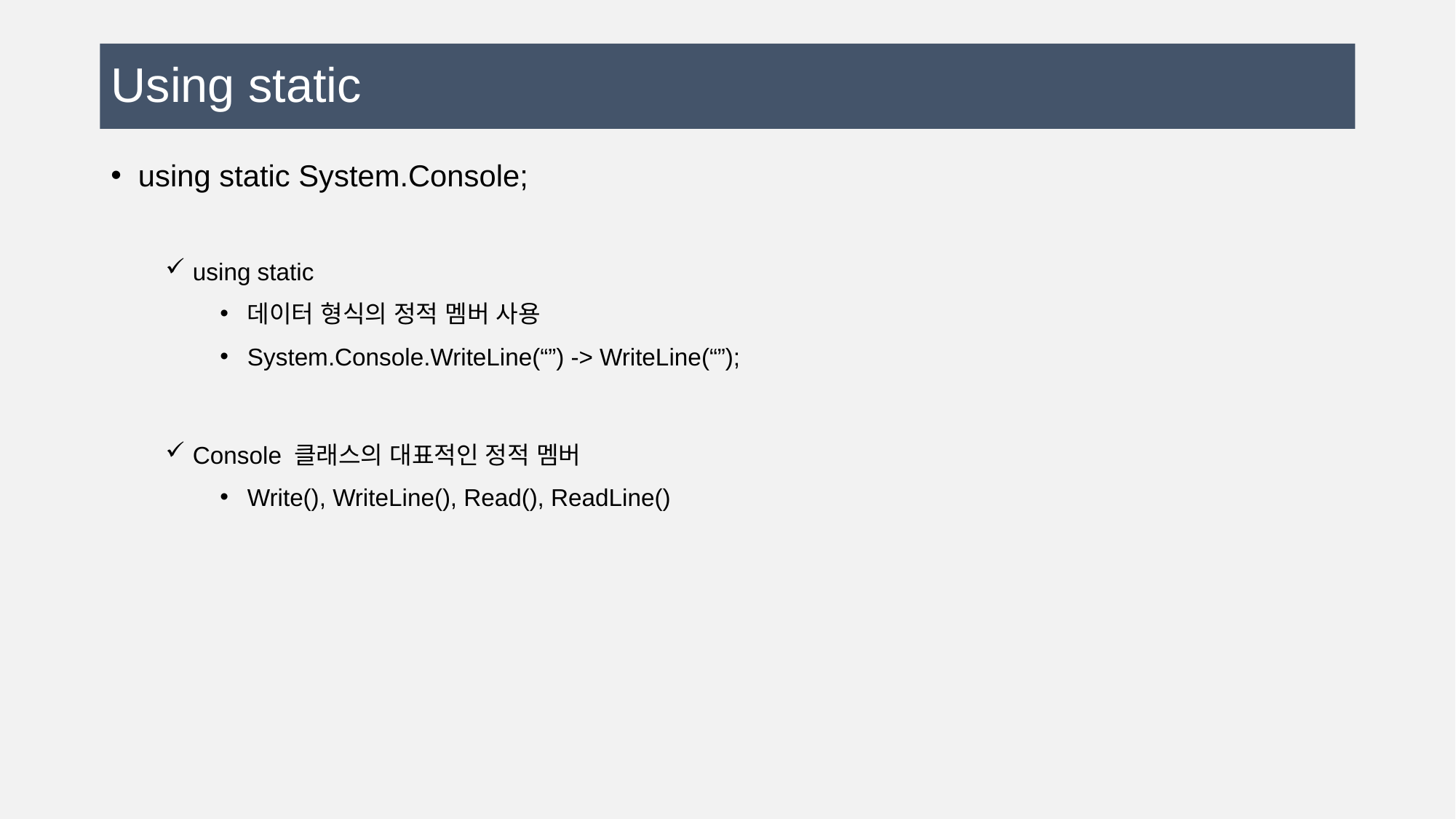

# Using static
using static System.Console;

using static
데이터 형식의 정적 멤버 사용
System.Console.WriteLine(“”) -> WriteLine(“”);

Console 클래스의 대표적인 정적 멤버
Write(), WriteLine(), Read(), ReadLine()